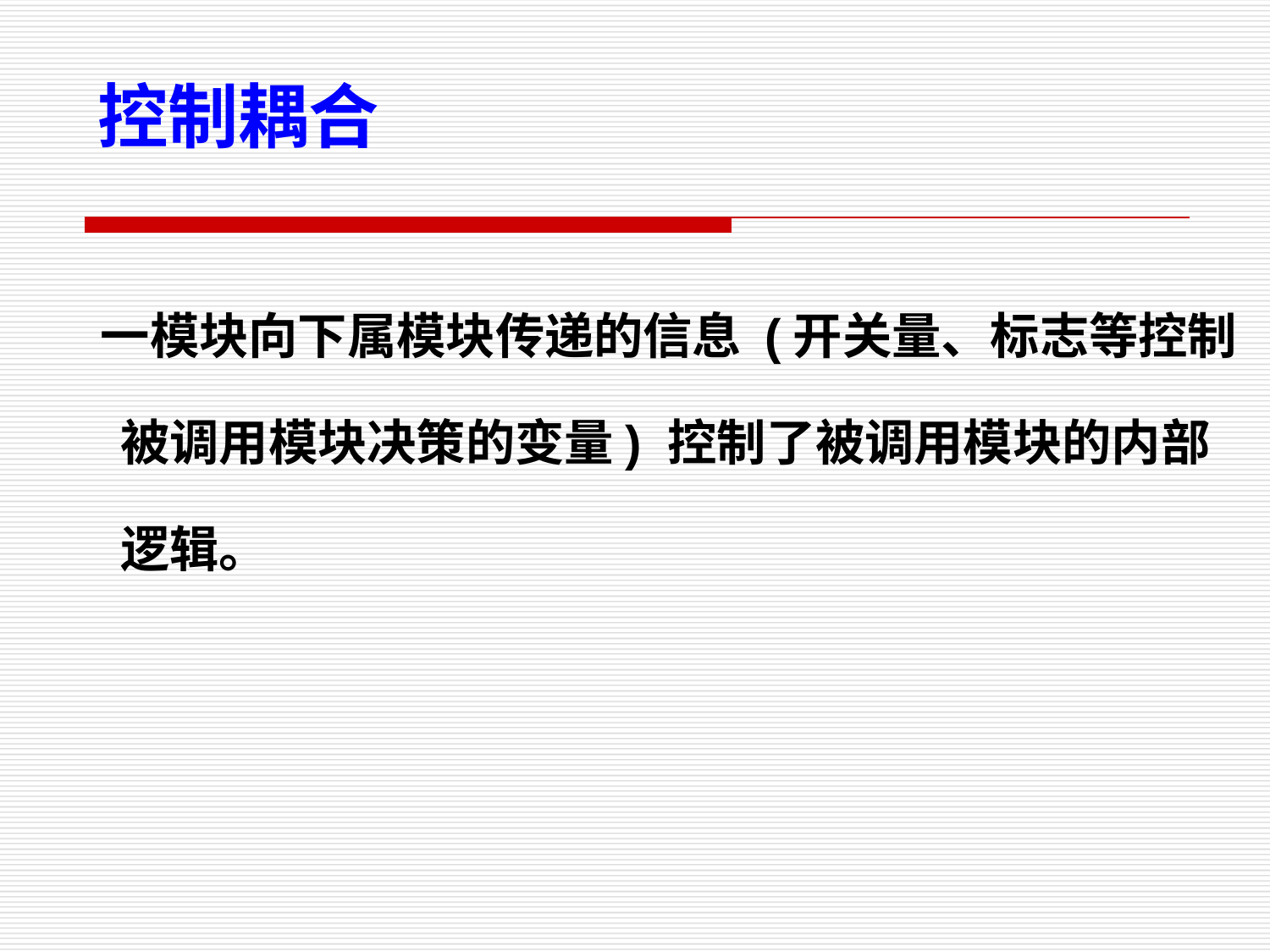

控制耦合
   一模块向下属模块传递的信息 (开关量、标志等控制被调用模块决策的变量) 控制了被调用模块的内部逻辑。